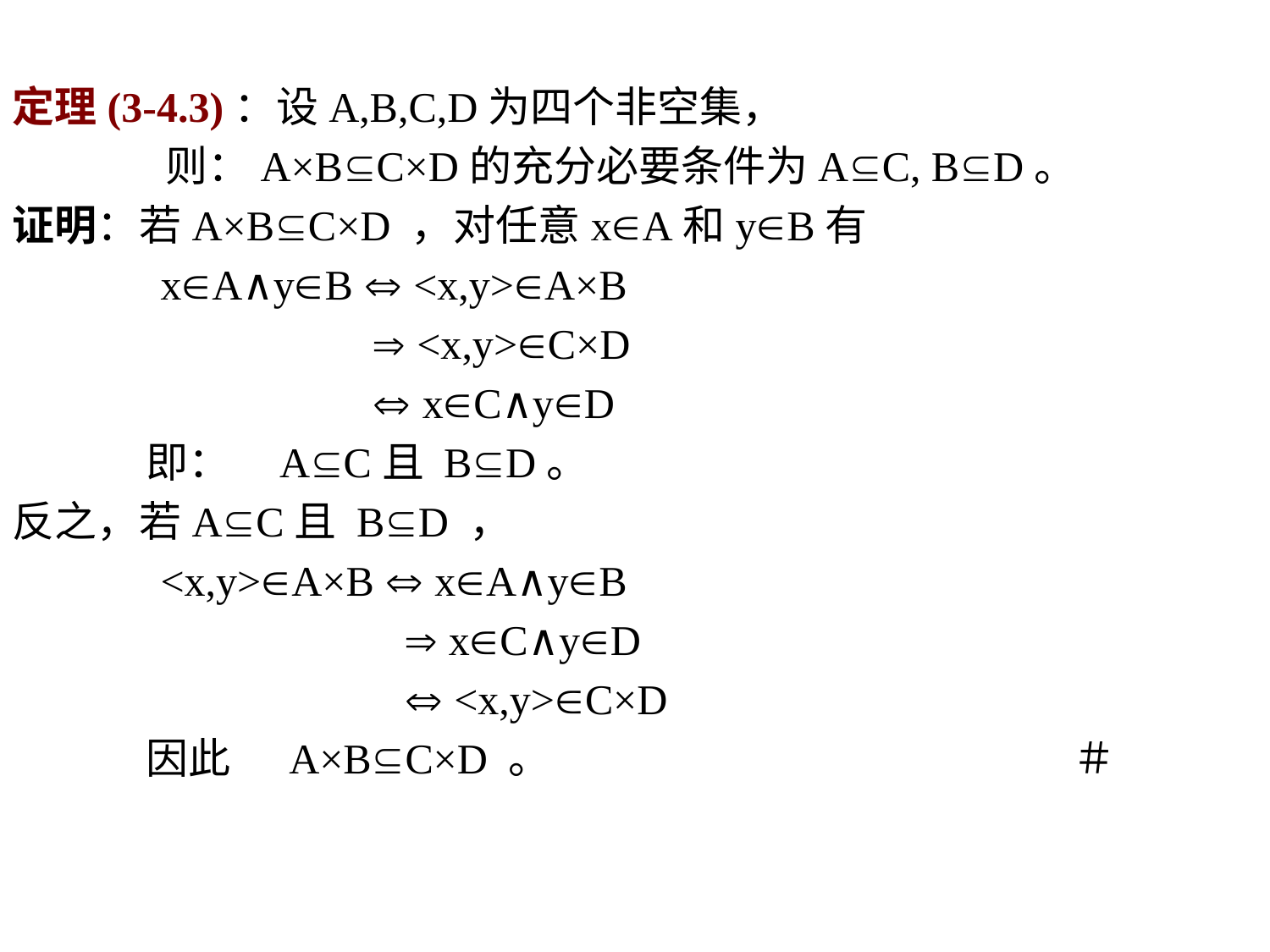

定理(3-4.3)：设A,B,C,D为四个非空集，
               则：A×B⊆C×D的充分必要条件为A⊆C, B⊆D。
证明：若A×B⊆C×D ，对任意x∈A和y∈B有
              x∈A∧y∈B ⇔ <x,y>∈A×B
                                  ⇒ <x,y>∈C×D
                                  ⇔ x∈C∧y∈D
             即：    A⊆C且 B⊆D。
反之，若A⊆C且 B⊆D ，
              <x,y>∈A×B ⇔ x∈A∧y∈B
                                     ⇒ x∈C∧y∈D
                                     ⇔ <x,y>∈C×D
             因此     A×B⊆C×D 。                                                       ＃